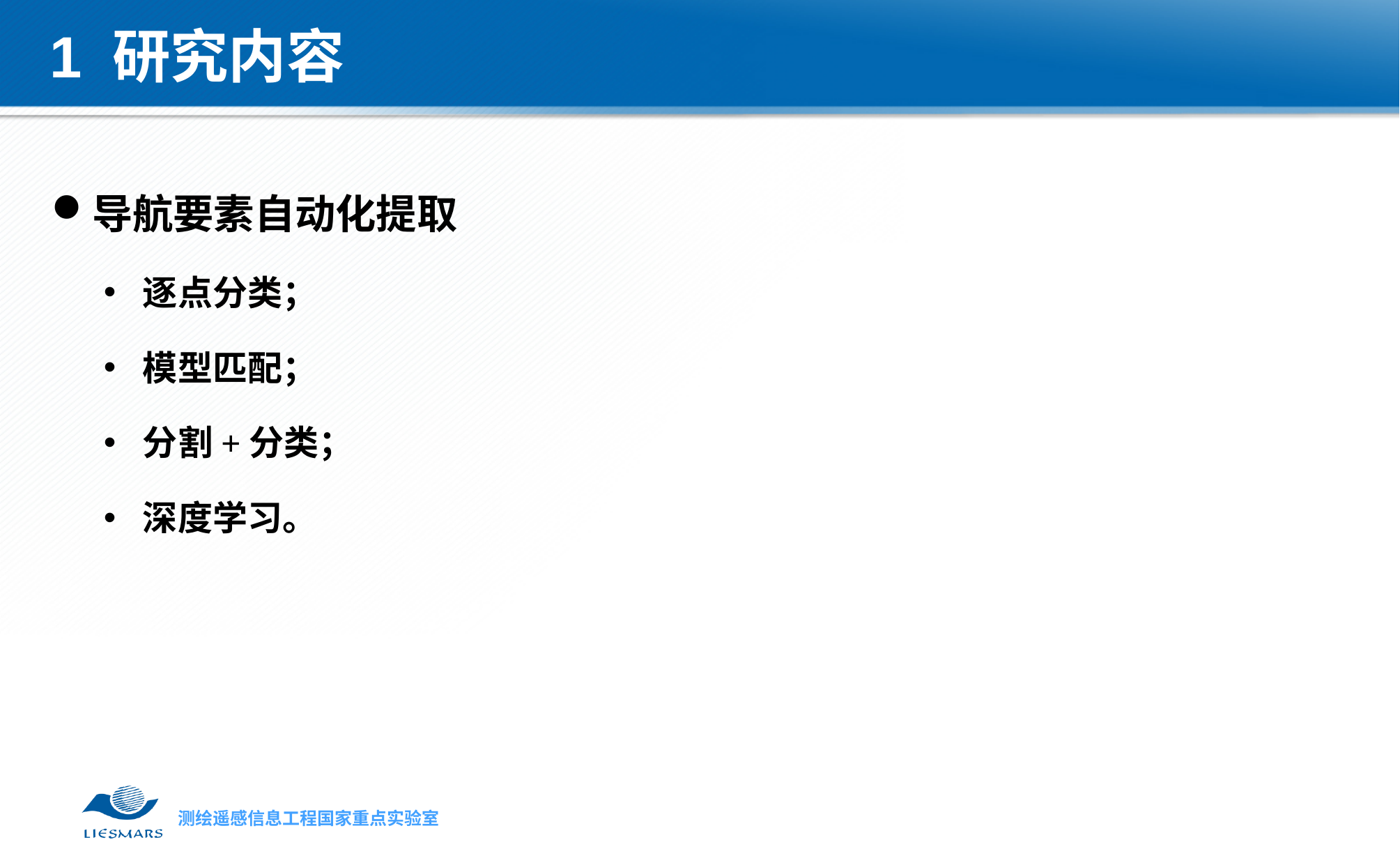

1 研究内容
导航要素自动化提取
逐点分类；
模型匹配；
分割+分类；
深度学习。